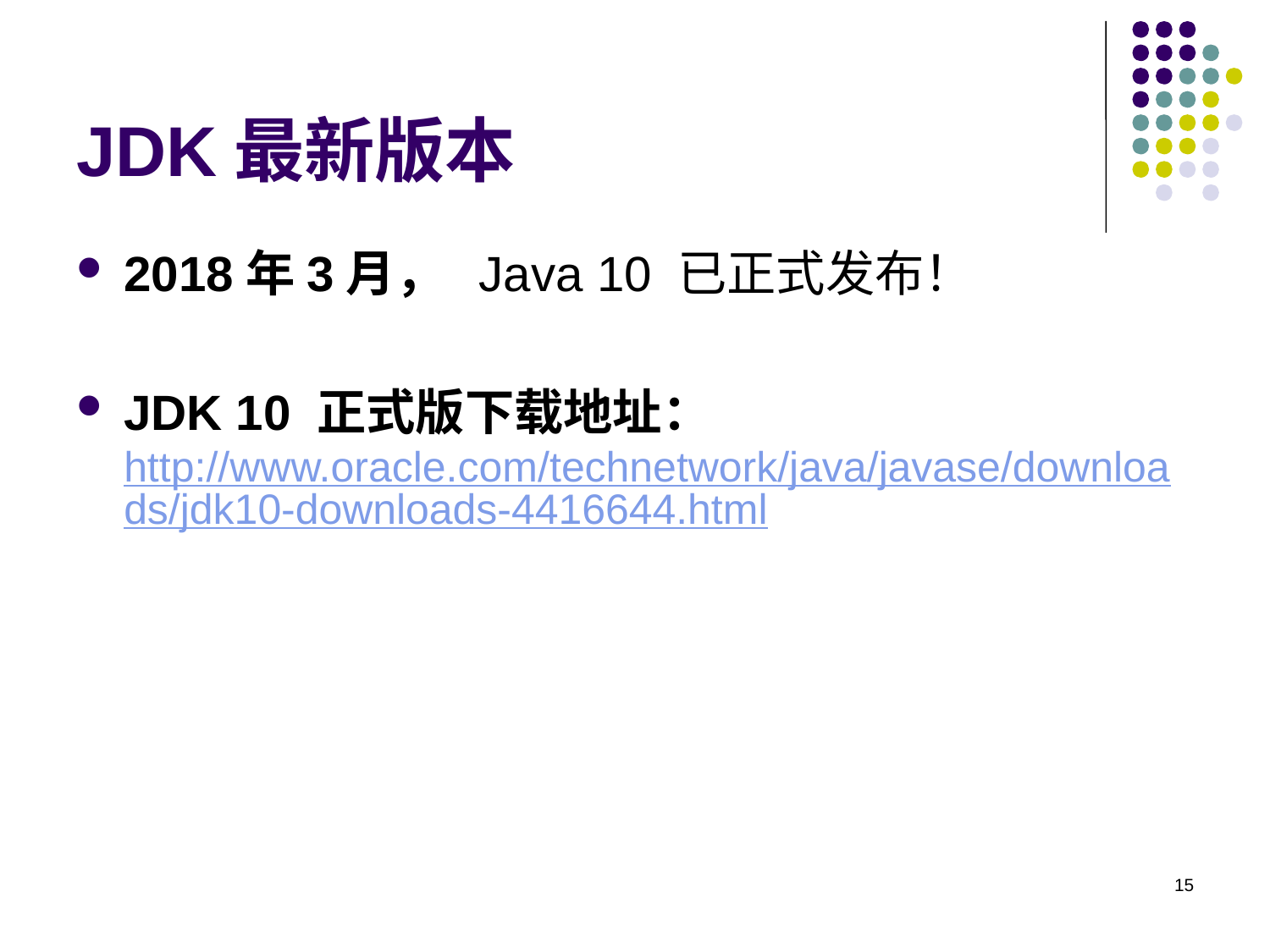

# JDK最新版本
2018年3月，  Java 10 已正式发布！

JDK 10 正式版下载地址：http://www.oracle.com/technetwork/java/javase/downloads/jdk10-downloads-4416644.html
15